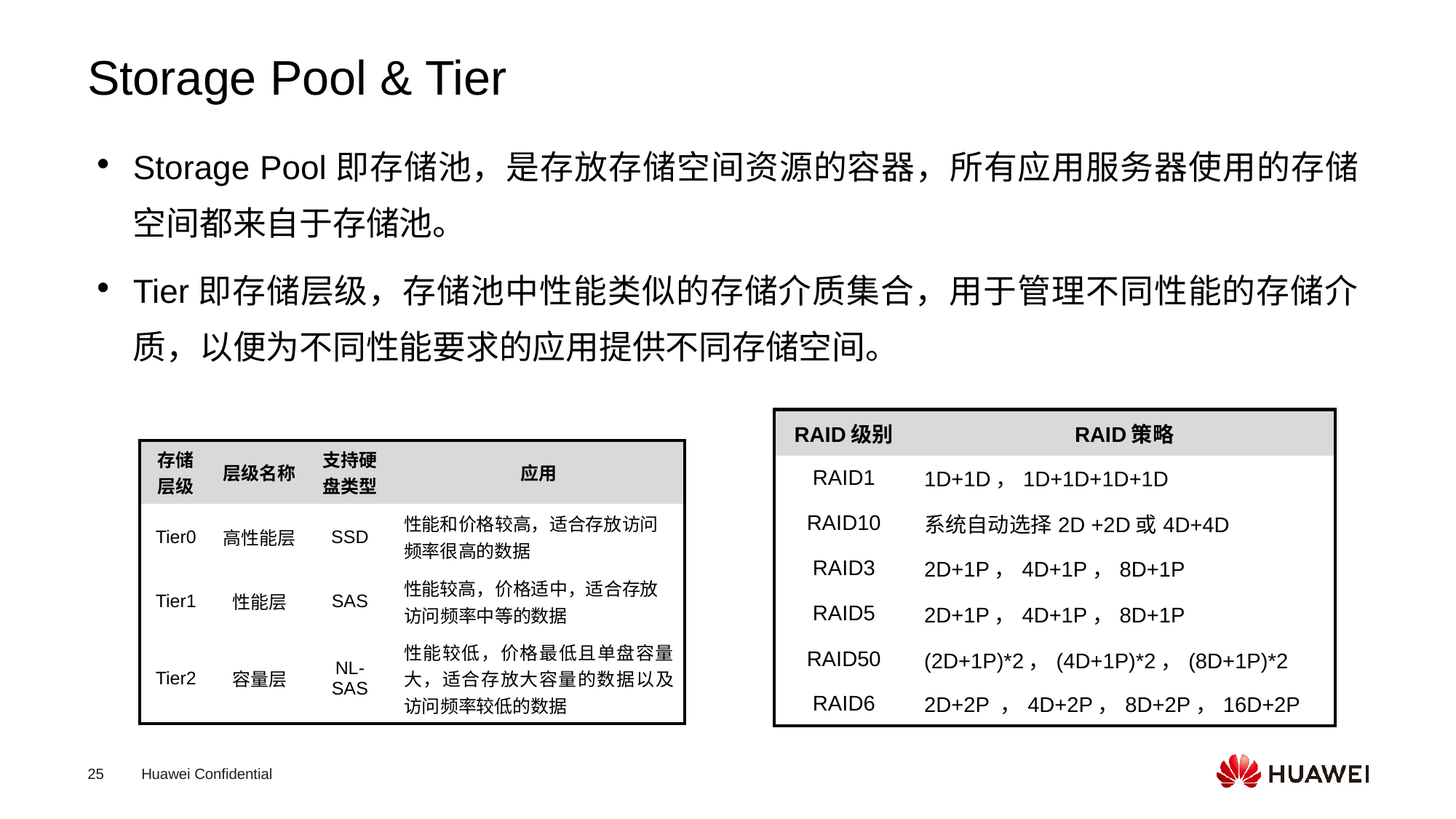

# Storage Pool & Tier
Storage Pool即存储池，是存放存储空间资源的容器，所有应用服务器使用的存储空间都来自于存储池。
Tier即存储层级，存储池中性能类似的存储介质集合，用于管理不同性能的存储介质，以便为不同性能要求的应用提供不同存储空间。

| RAID级别 | RAID策略 |
| --- | --- |
| RAID1 | 1D+1D，1D+1D+1D+1D |
| RAID10 | 系统自动选择2D +2D或4D+4D |
| RAID3 | 2D+1P，4D+1P，8D+1P |
| RAID5 | 2D+1P，4D+1P，8D+1P |
| RAID50 | (2D+1P)\*2，(4D+1P)\*2，(8D+1P)\*2 |
| RAID6 | 2D+2P ，4D+2P，8D+2P，16D+2P |
| 存储层级 | 层级名称 | 支持硬盘类型 | 应用 |
| --- | --- | --- | --- |
| Tier0 | 高性能层 | SSD | 性能和价格较高，适合存放访问频率很高的数据 |
| Tier1 | 性能层 | SAS | 性能较高，价格适中，适合存放访问频率中等的数据 |
| Tier2 | 容量层 | NL-SAS | 性能较低，价格最低且单盘容量大，适合存放大容量的数据以及访问频率较低的数据 |